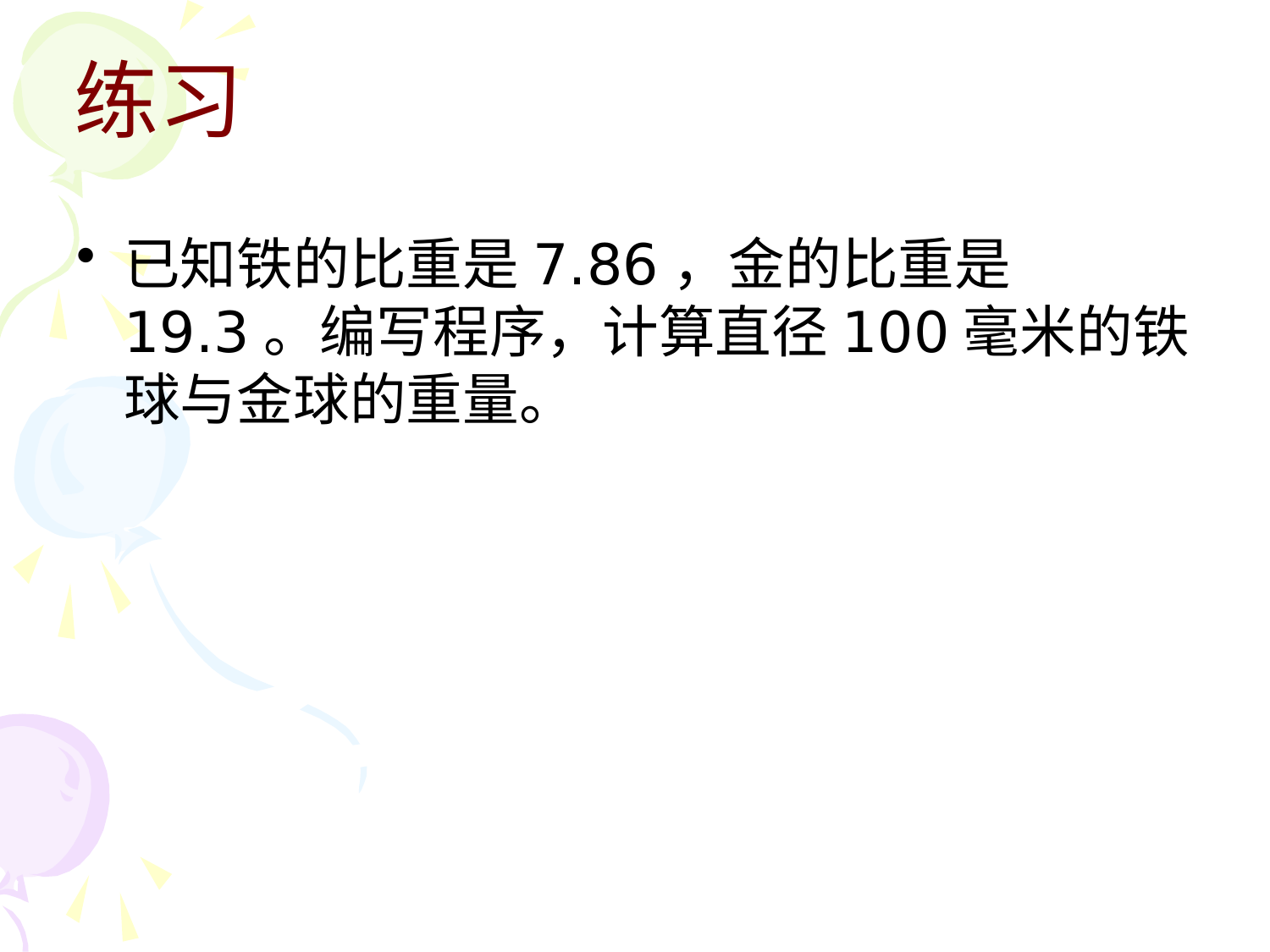

# 练习
已知铁的比重是7.86，金的比重是19.3。编写程序，计算直径100毫米的铁球与金球的重量。